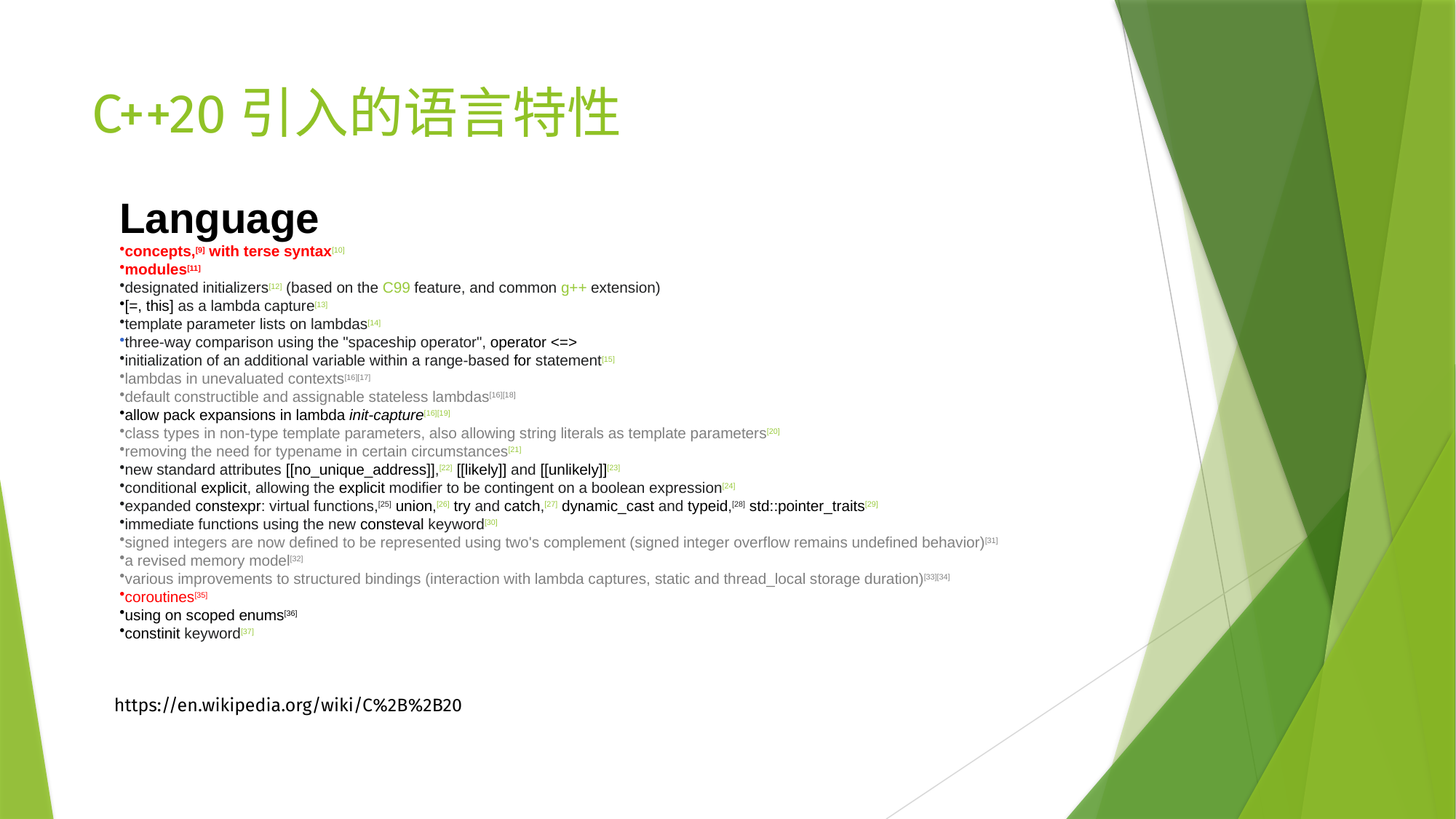

# C++20引入的语言特性
Language
concepts,[9] with terse syntax[10]
modules[11]
designated initializers[12] (based on the C99 feature, and common g++ extension)
[=, this] as a lambda capture[13]
template parameter lists on lambdas[14]
three-way comparison using the "spaceship operator", operator <=>
initialization of an additional variable within a range-based for statement[15]
lambdas in unevaluated contexts[16][17]
default constructible and assignable stateless lambdas[16][18]
allow pack expansions in lambda init-capture[16][19]
class types in non-type template parameters, also allowing string literals as template parameters[20]
removing the need for typename in certain circumstances[21]
new standard attributes [[no_unique_address]],[22] [[likely]] and [[unlikely]][23]
conditional explicit, allowing the explicit modifier to be contingent on a boolean expression[24]
expanded constexpr: virtual functions,[25] union,[26] try and catch,[27] dynamic_cast and typeid,[28] std::pointer_traits[29]
immediate functions using the new consteval keyword[30]
signed integers are now defined to be represented using two's complement (signed integer overflow remains undefined behavior)[31]
a revised memory model[32]
various improvements to structured bindings (interaction with lambda captures, static and thread_local storage duration)[33][34]
coroutines[35]
using on scoped enums[36]
constinit keyword[37]

https://en.wikipedia.org/wiki/C%2B%2B20